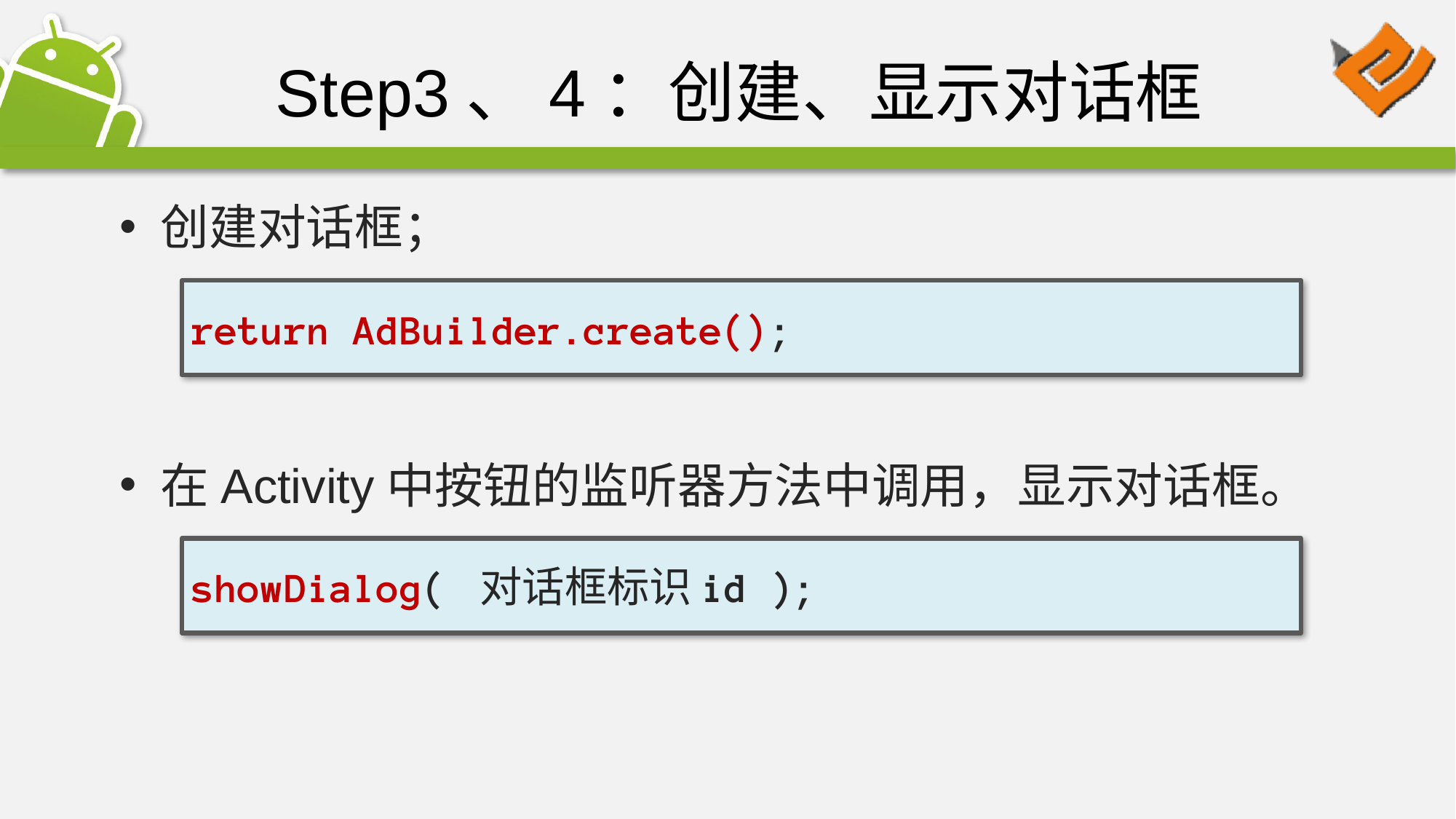

# Step3、4：创建、显示对话框
创建对话框；
return AdBuilder.create();
在Activity中按钮的监听器方法中调用，显示对话框。
showDialog( 对话框标识id );